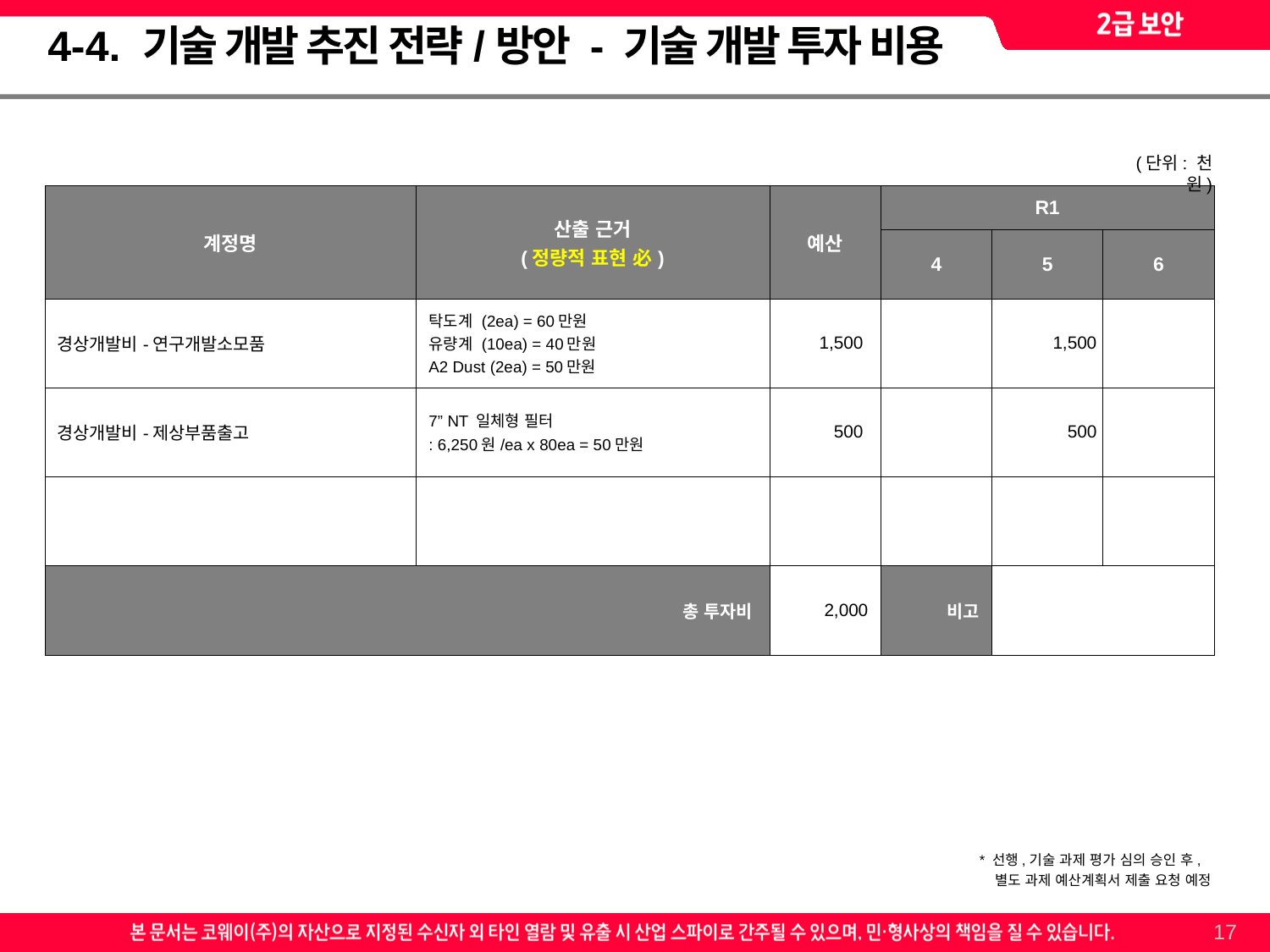

필수
4-4. 기술 개발 추진 전략/방안 - 기술 개발 투자 비용
(단위: 천원)
| 계정명 | 산출 근거 (정량적 표현 必) | 예산 | R1 |  |  |
| --- | --- | --- | --- | --- | --- |
|  |  |  | 4 | 5 | 6 |
| 경상개발비-연구개발소모품 | 탁도계 (2ea) = 60만원 유량계 (10ea) = 40만원 A2 Dust (2ea) = 50만원 | 1,500 |  | 1,500 |  |
| 경상개발비-제상부품출고 | 7” NT 일체형 필터 : 6,250원/ea x 80ea = 50만원 | 500 |  | 500 |  |
|  |  |  |  |  |  |
| 총 투자비 |  | 2,000 | 비고 |  |  |
* 선행,기술 과제 평가 심의 승인 후,
   별도 과제 예산계획서 제출 요청 예정
17